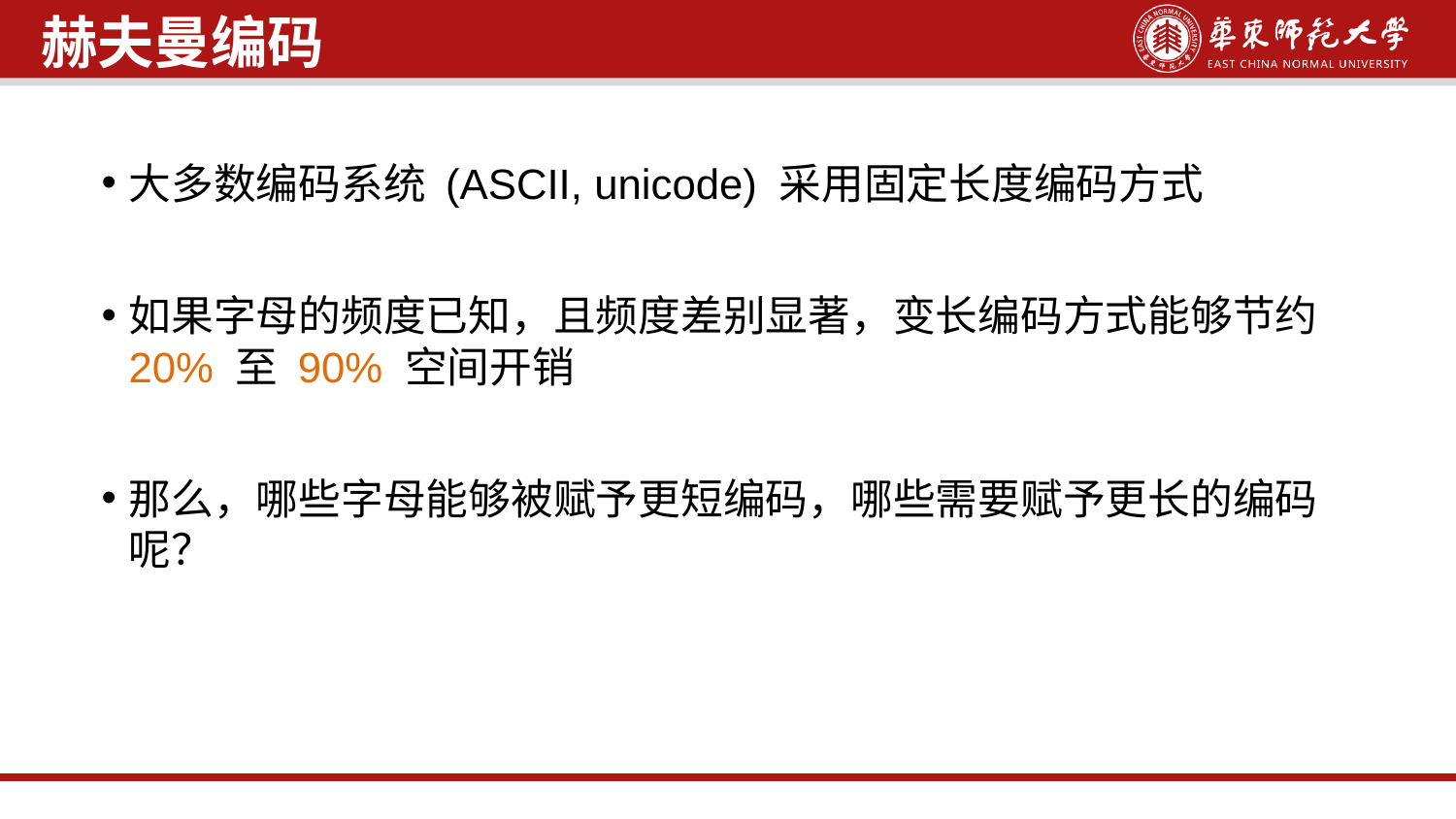

25
赫夫曼编码
大多数编码系统 (ASCII, unicode) 采用固定长度编码方式

如果字母的频度已知，且频度差别显著，变长编码方式能够节约 20% 至 90% 空间开销

那么，哪些字母能够被赋予更短编码，哪些需要赋予更长的编码呢？